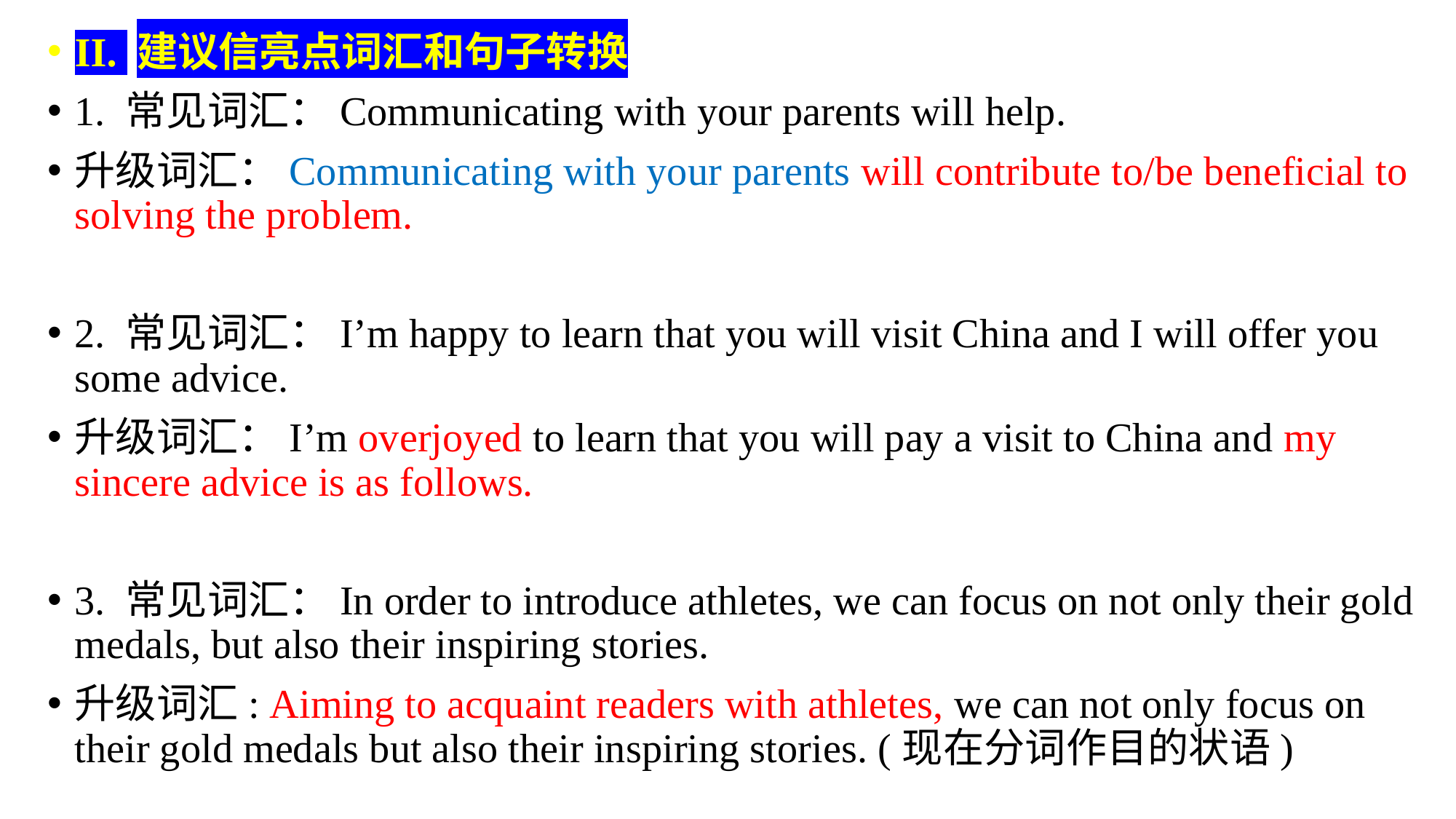

II. 建议信亮点词汇和句子转换
1. 常见词汇：Communicating with your parents will help.
升级词汇：Communicating with your parents will contribute to/be beneficial to solving the problem.

2. 常见词汇：I’m happy to learn that you will visit China and I will offer you some advice.
升级词汇：I’m overjoyed to learn that you will pay a visit to China and my sincere advice is as follows.

3. 常见词汇：In order to introduce athletes, we can focus on not only their gold medals, but also their inspiring stories.
升级词汇: Aiming to acquaint readers with athletes, we can not only focus on their gold medals but also their inspiring stories. (现在分词作目的状语)